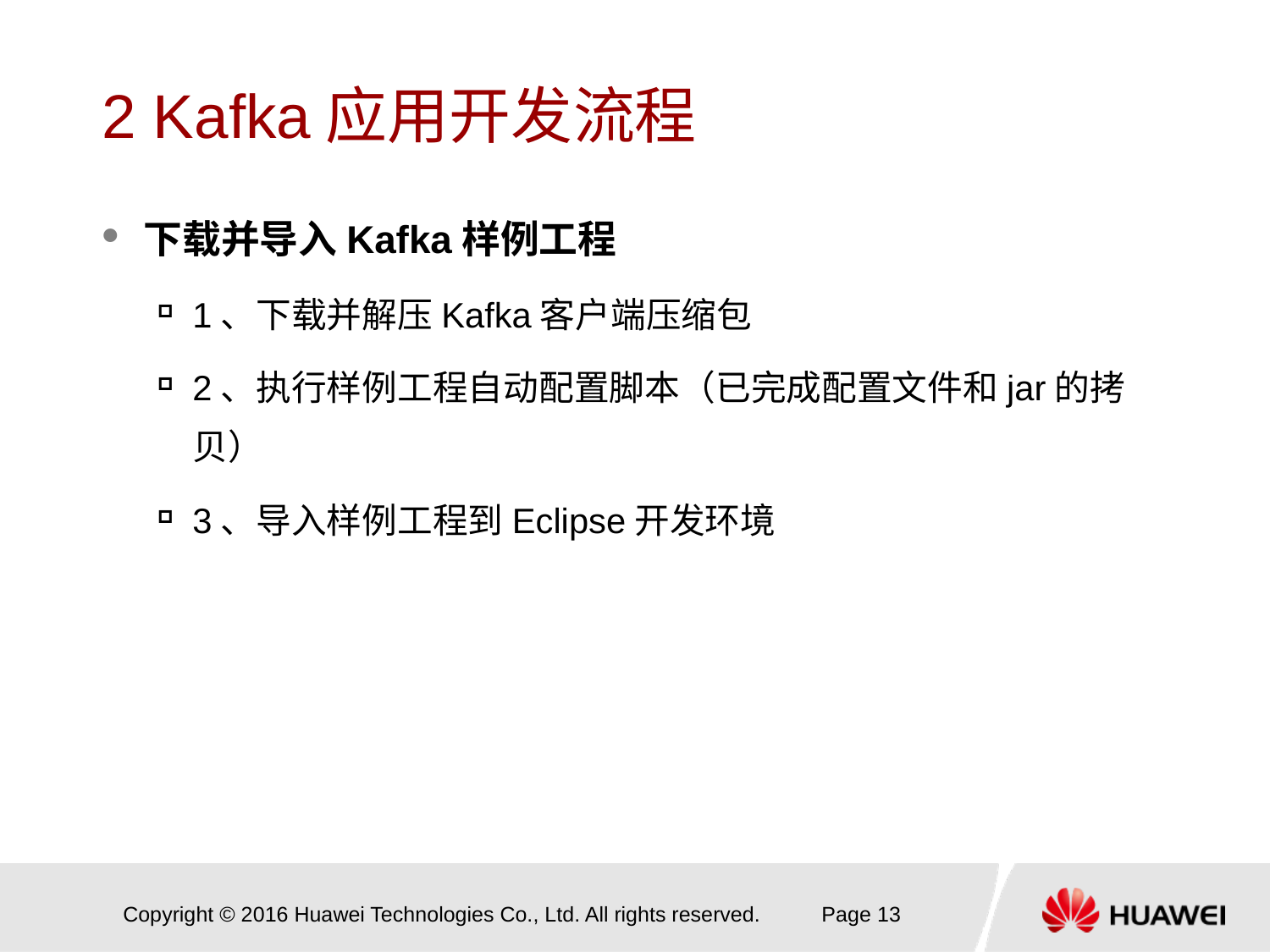

# 2 Kafka应用开发流程
下载并导入Kafka样例工程
1、下载并解压Kafka客户端压缩包
2、执行样例工程自动配置脚本（已完成配置文件和jar的拷贝）
3、导入样例工程到Eclipse开发环境